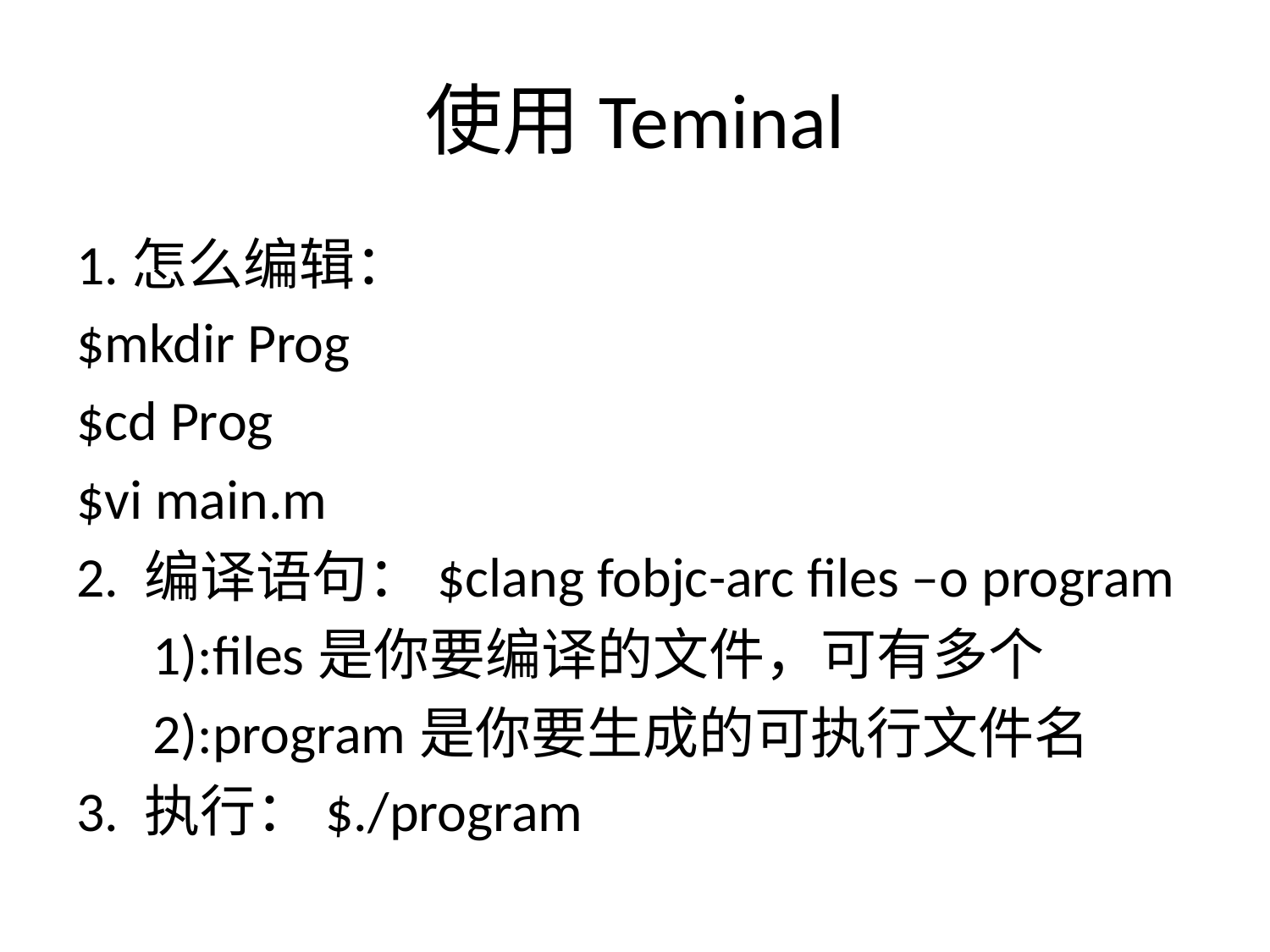

# 使用Teminal
1.怎么编辑：
$mkdir Prog
$cd Prog
$vi main.m
2. 编译语句：$clang fobjc-arc files –o program
      1):files是你要编译的文件，可有多个
      2):program是你要生成的可执行文件名
3. 执行：$./program